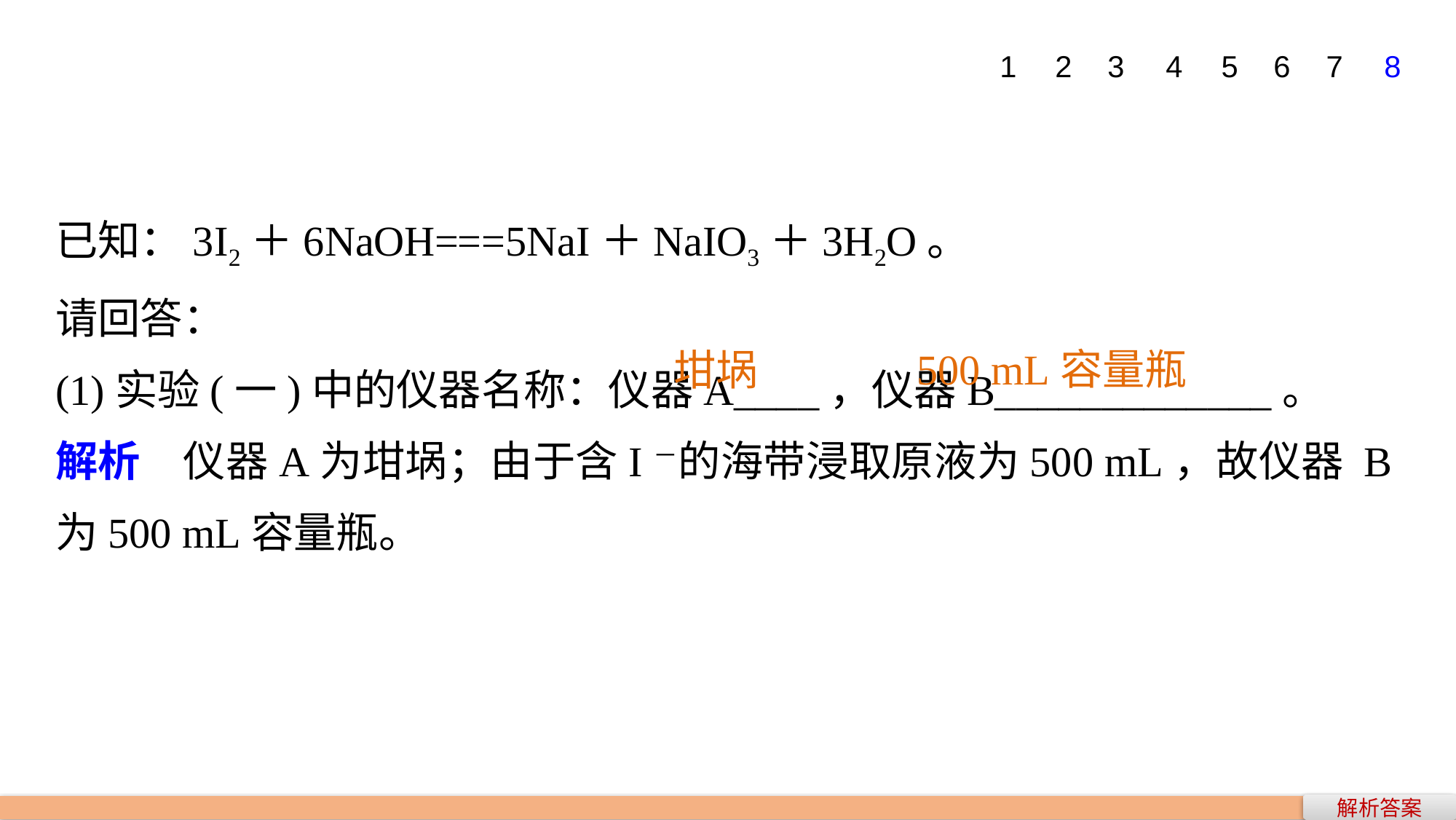

1
2
3
4
5
6
7
8
已知：3I2＋6NaOH===5NaI＋NaIO3＋3H2O。
请回答：
(1)实验(一)中的仪器名称：仪器A____，仪器B_____________。
解析　仪器A为坩埚；由于含I－的海带浸取原液为500 mL，故仪器 B为500 mL容量瓶。
500 mL容量瓶
坩埚
解析答案